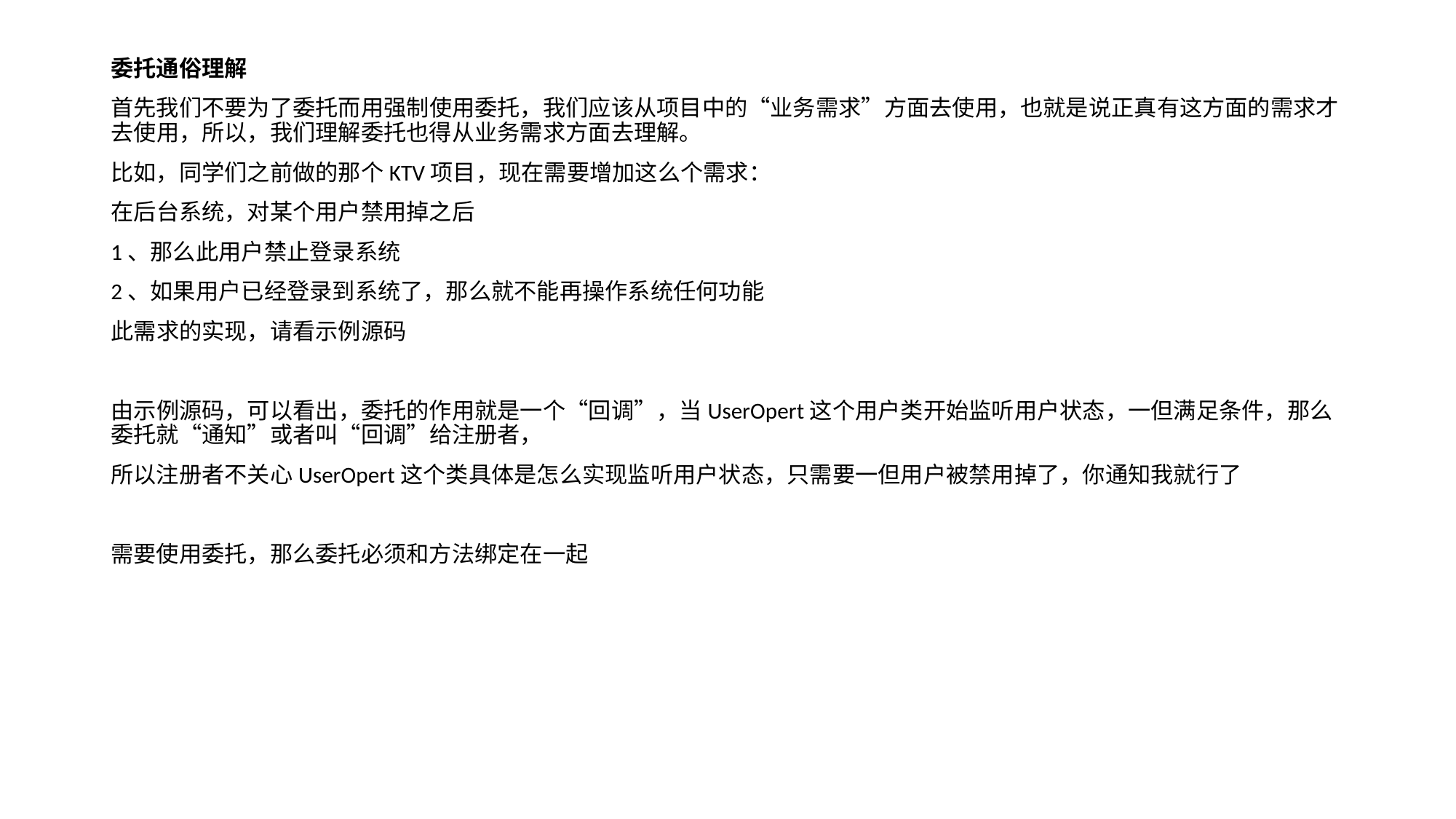

委托通俗理解
首先我们不要为了委托而用强制使用委托，我们应该从项目中的“业务需求”方面去使用，也就是说正真有这方面的需求才去使用，所以，我们理解委托也得从业务需求方面去理解。
比如，同学们之前做的那个KTV项目，现在需要增加这么个需求：
在后台系统，对某个用户禁用掉之后
1、那么此用户禁止登录系统
2、如果用户已经登录到系统了，那么就不能再操作系统任何功能
此需求的实现，请看示例源码

由示例源码，可以看出，委托的作用就是一个“回调”，当UserOpert这个用户类开始监听用户状态，一但满足条件，那么委托就“通知”或者叫“回调”给注册者，
所以注册者不关心UserOpert这个类具体是怎么实现监听用户状态，只需要一但用户被禁用掉了，你通知我就行了

需要使用委托，那么委托必须和方法绑定在一起